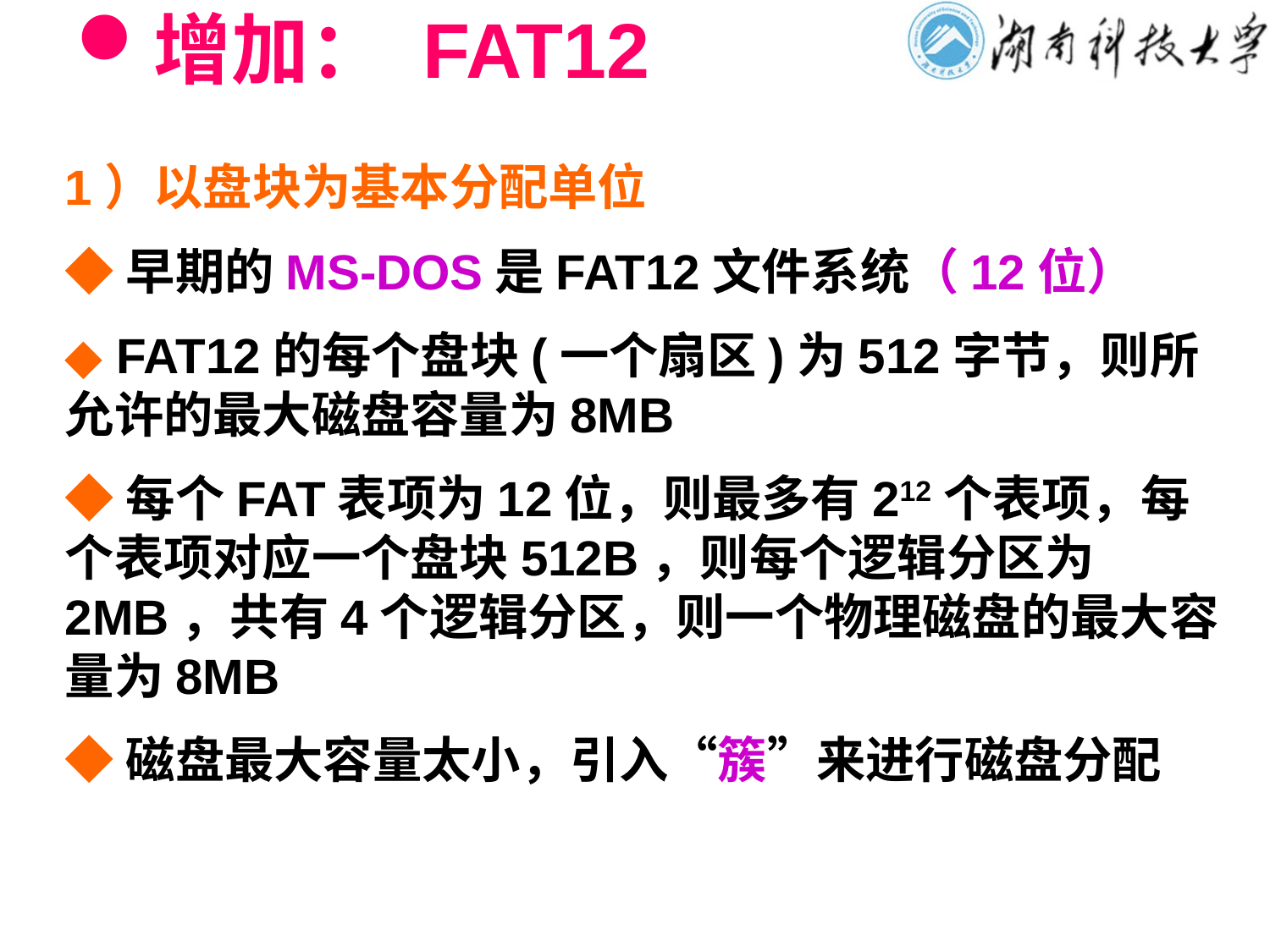

# 增加： FAT12
1）以盘块为基本分配单位
◆早期的MS-DOS是FAT12文件系统（12位）
◆ FAT12的每个盘块(一个扇区)为512字节，则所允许的最大磁盘容量为8MB
◆每个FAT表项为12位，则最多有212个表项，每个表项对应一个盘块512B，则每个逻辑分区为2MB，共有4个逻辑分区，则一个物理磁盘的最大容量为8MB
◆磁盘最大容量太小，引入“簇”来进行磁盘分配